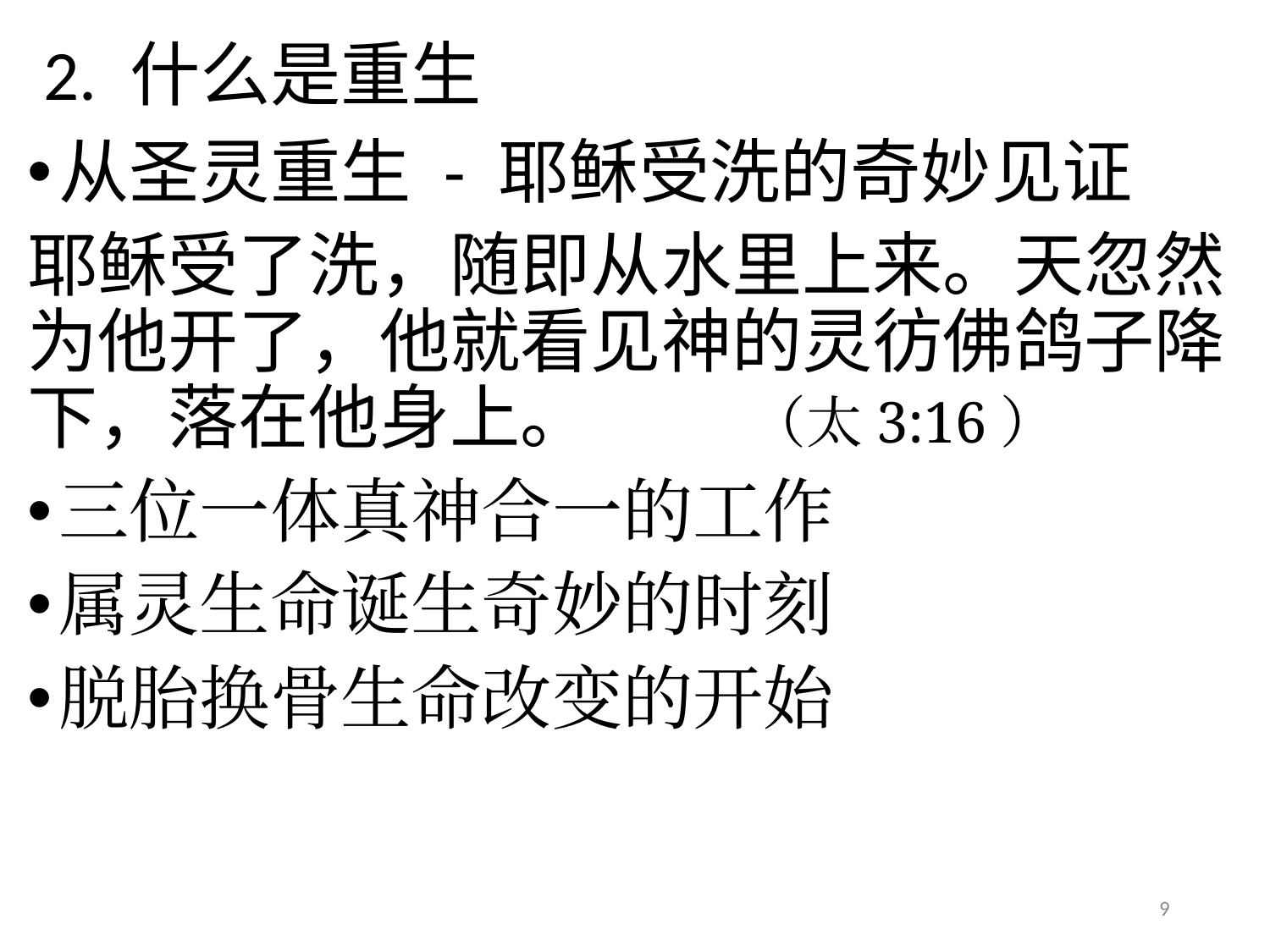

# 2. 什么是重生
从圣灵重生 - 耶稣受洗的奇妙见证
耶稣受了洗，随即从水里上来。天忽然为他开了，他就看见神的灵彷佛鸽子降下，落在他身上。          （太3:16）
三位一体真神合一的工作
属灵生命诞生奇妙的时刻
脱胎换骨生命改变的开始
9